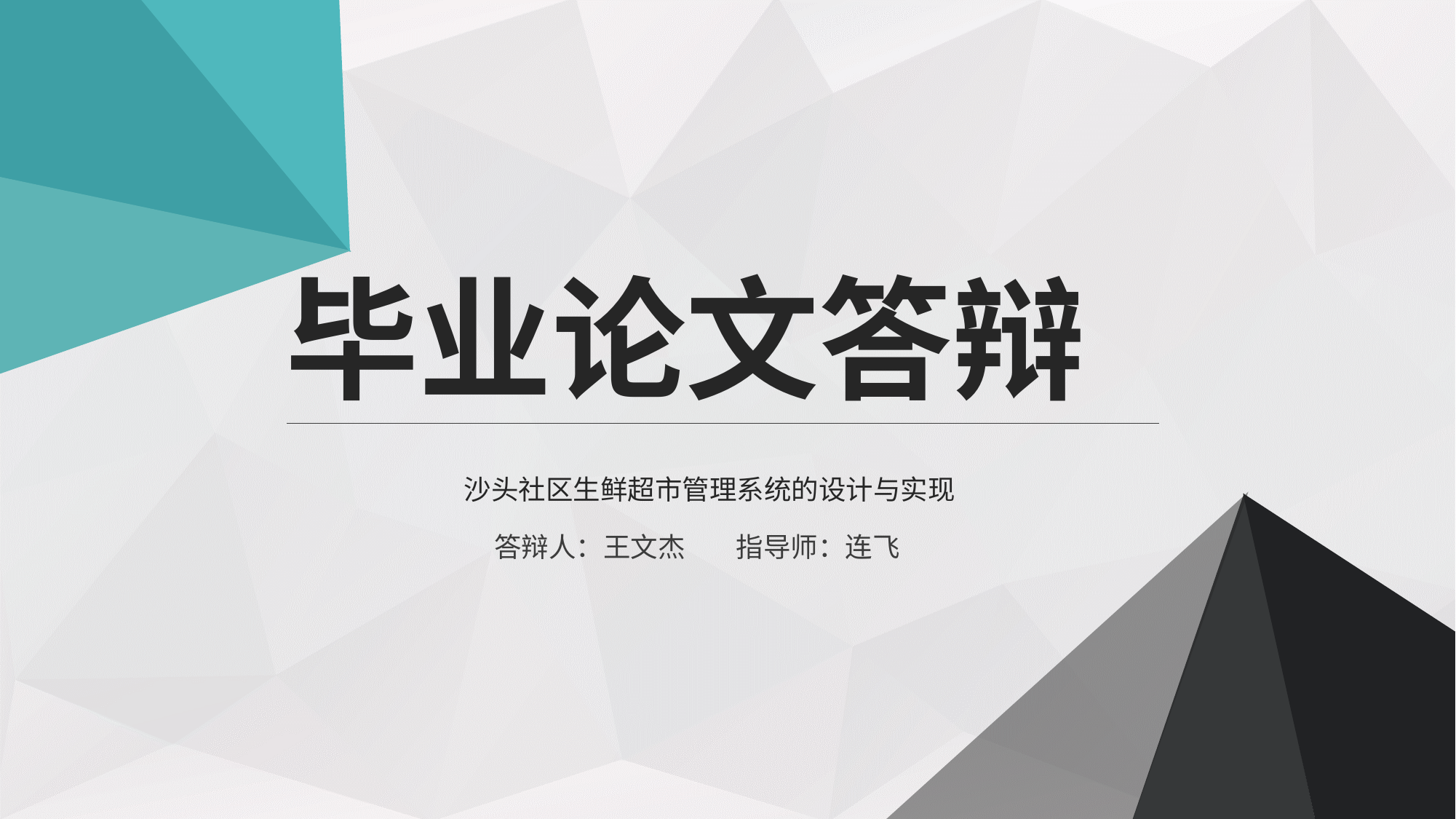

毕业论文答辩

沙头社区生鲜超市管理系统的设计与实现
答辩人：王文杰
指导师：连飞